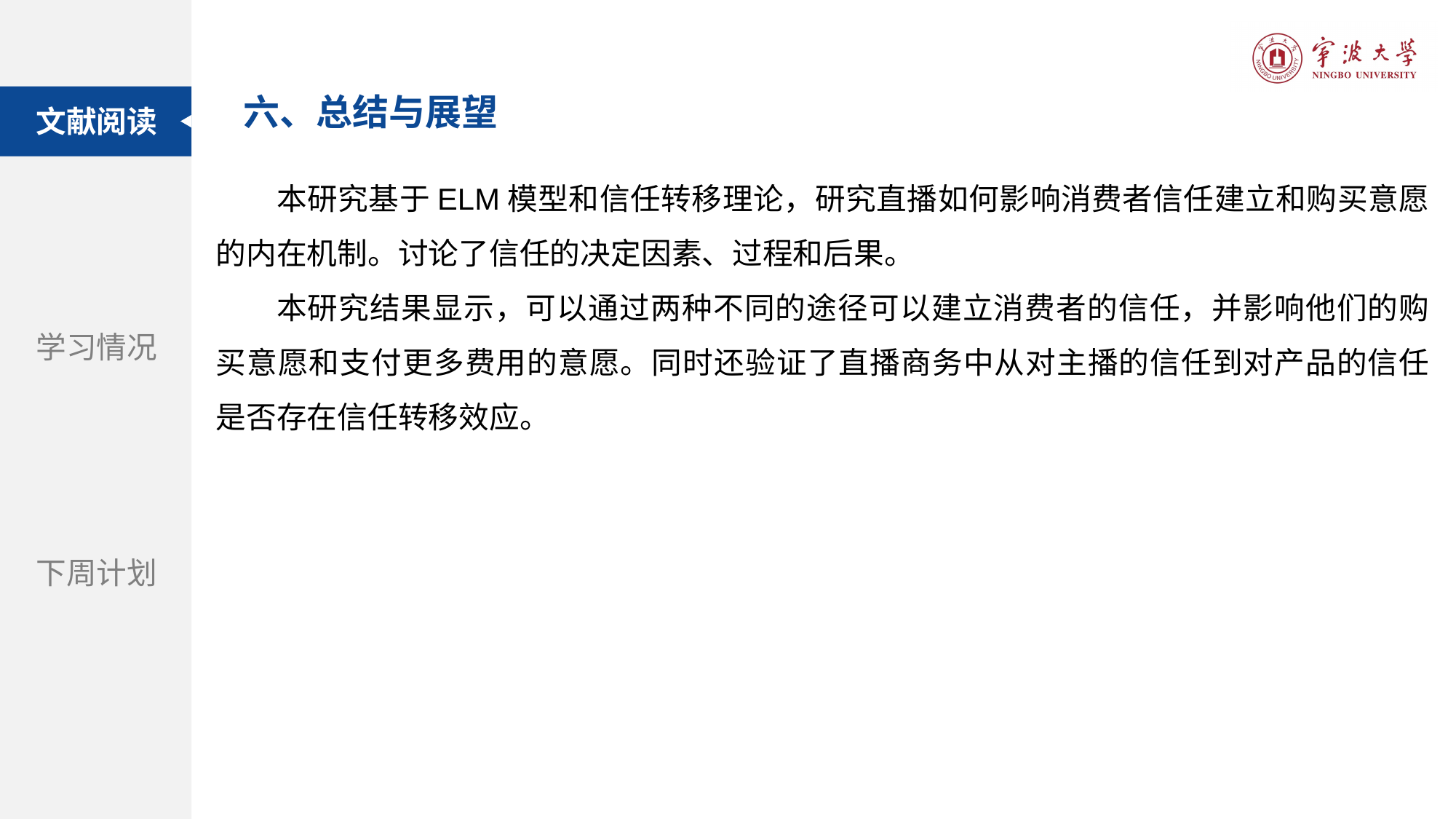

六、总结与展望

文献阅读
本研究基于ELM模型和信任转移理论，研究直播如何影响消费者信任建立和购买意愿的内在机制。讨论了信任的决定因素、过程和后果。
本研究结果显示，可以通过两种不同的途径可以建立消费者的信任，并影响他们的购买意愿和支付更多费用的意愿。同时还验证了直播商务中从对主播的信任到对产品的信任是否存在信任转移效应。
题目：自动驾驶汽车和街道设计：使用虚拟现实实验探索中央分隔带在提高行人过街安全性方面的作用
学习情况
期刊：Accident Analysis and Prevention
下周计划